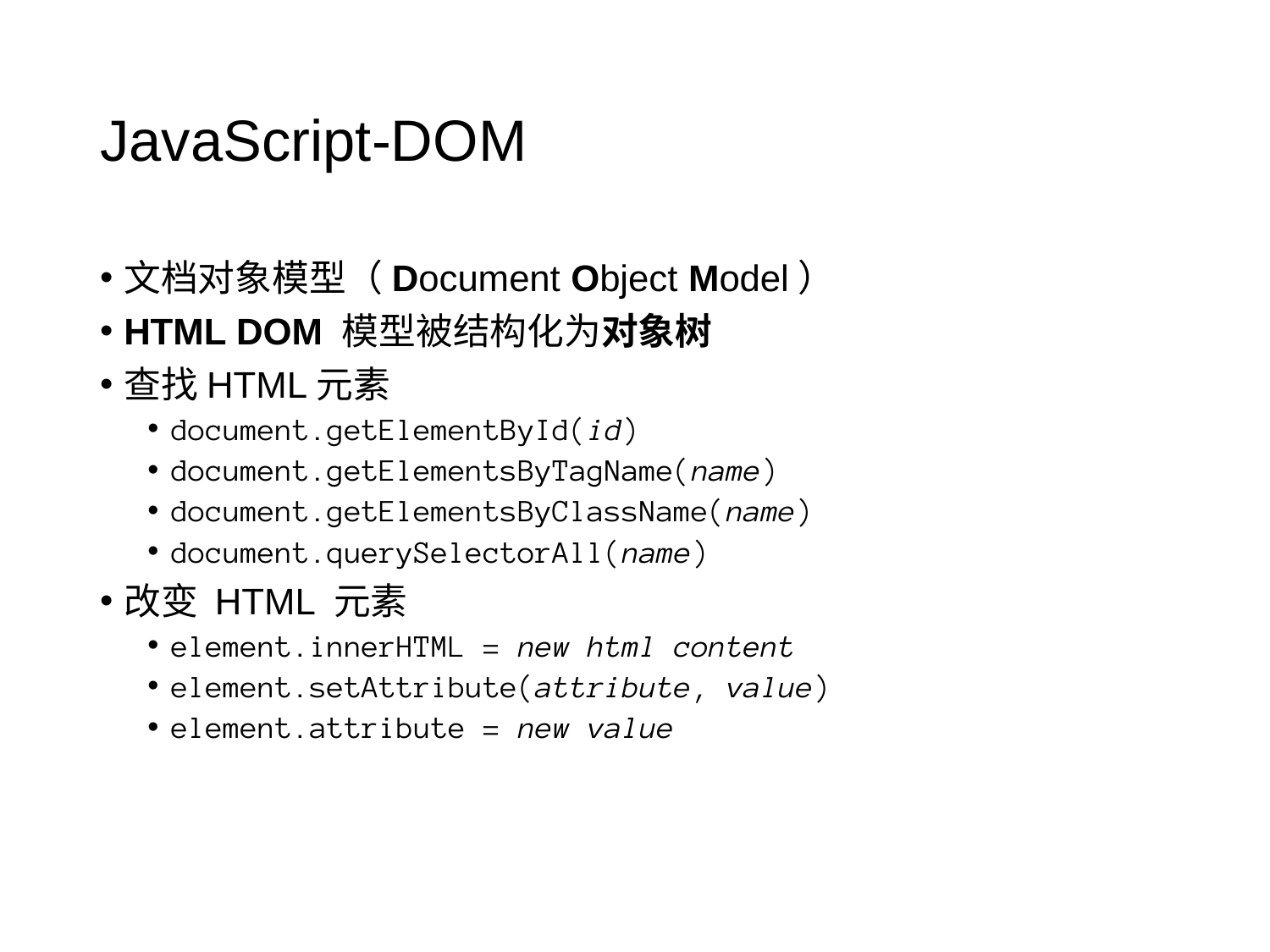

# JavaScript-DOM
文档对象模型（Document Object Model）
HTML DOM 模型被结构化为对象树
查找HTML元素
document.getElementById(id)
document.getElementsByTagName(name)
document.getElementsByClassName(name)
document.querySelectorAll(name)
改变 HTML 元素
element.innerHTML = new html content
element.setAttribute(attribute, value)
element.attribute = new value